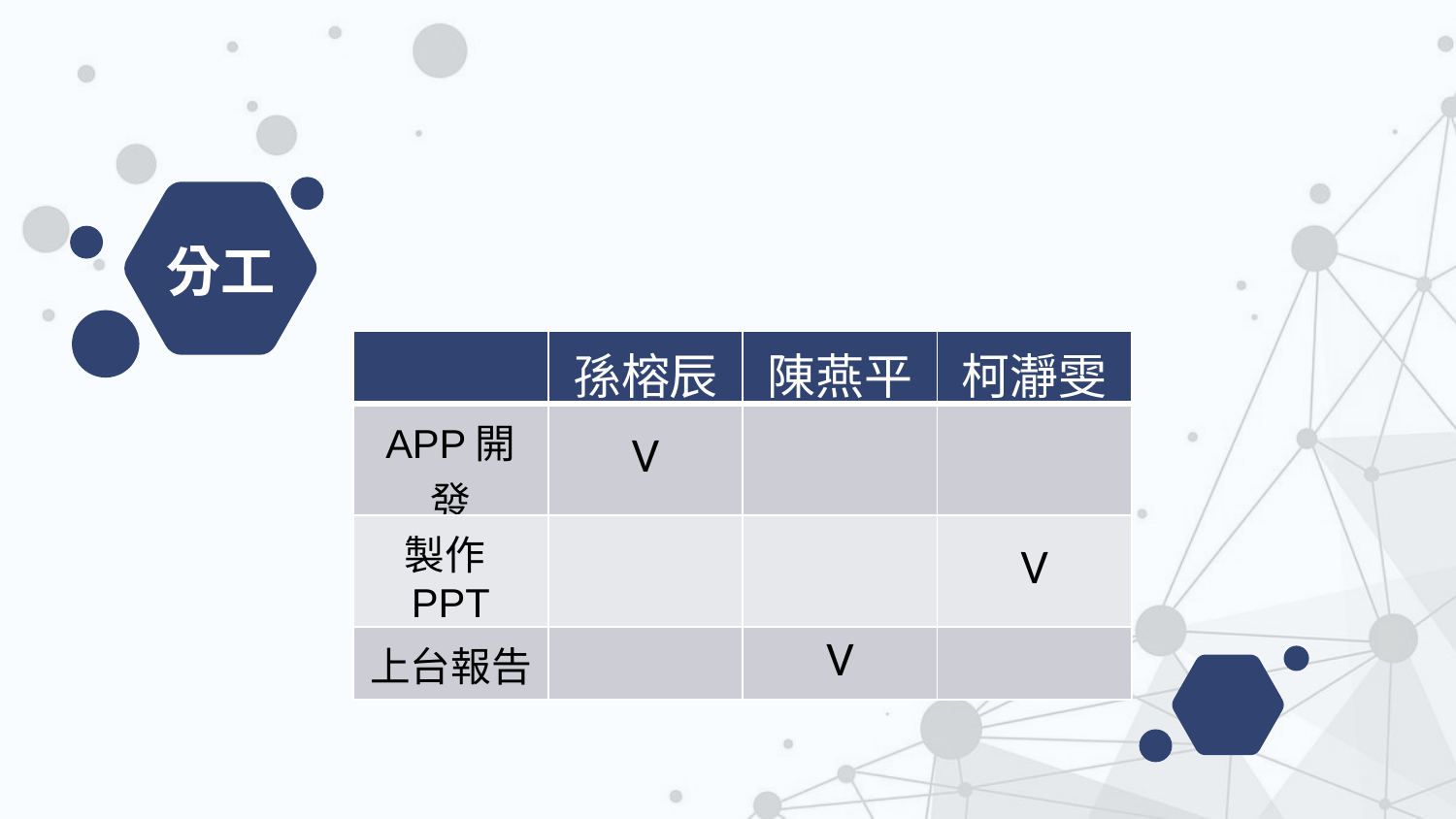

分工

|  | 孫榕辰 | 陳燕平 | 柯瀞雯 |
| --- | --- | --- | --- |
| APP開發 | V |  |  |
| 製作PPT |  |  | V |
| 上台報告 |  | V |  |